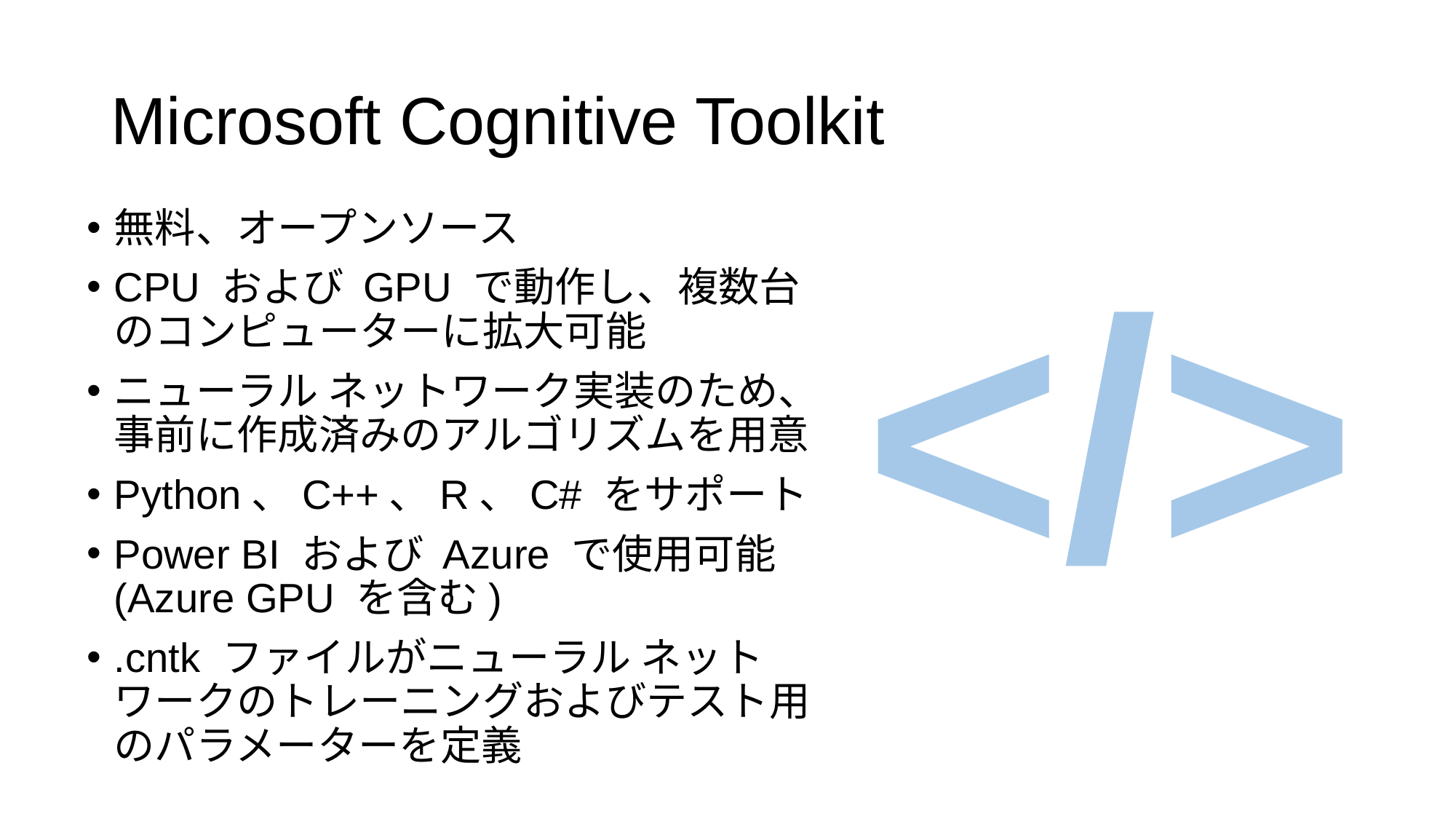

# Microsoft Cognitive Toolkit
無料、オープンソース
CPU および GPU で動作し、複数台のコンピューターに拡大可能
ニューラル ネットワーク実装のため、事前に作成済みのアルゴリズムを用意
Python、C++、R、C# をサポート
Power BI および Azure で使用可能 (Azure GPU を含む)
.cntk ファイルがニューラル ネットワークのトレーニングおよびテスト用のパラメーターを定義
</>